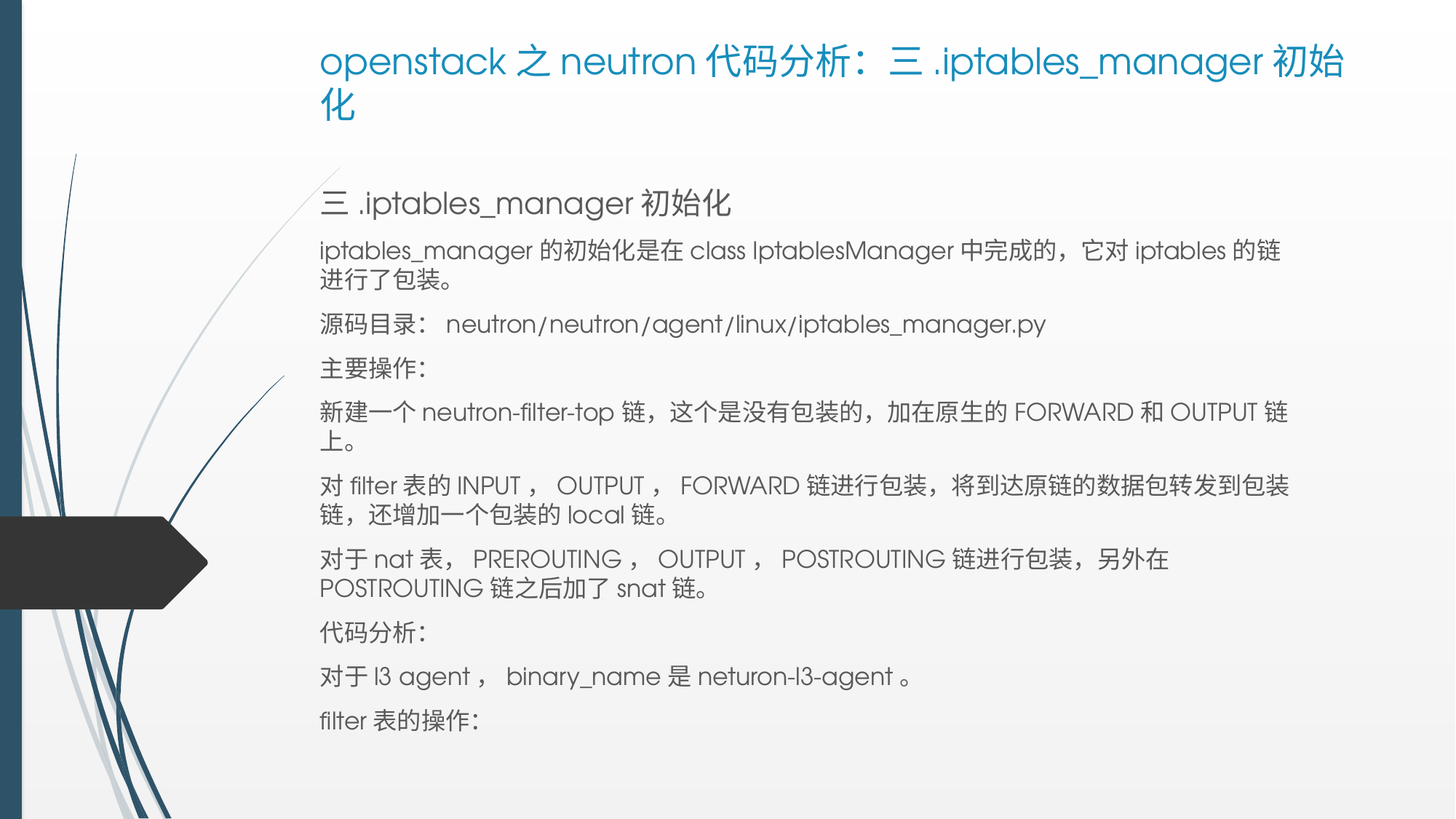

# openstack之neutron代码分析：三.iptables_manager初始化
三.iptables_manager初始化
iptables_manager的初始化是在class IptablesManager中完成的，它对iptables的链进行了包装。
源码目录：neutron/neutron/agent/linux/iptables_manager.py
主要操作：
新建一个neutron-filter-top链，这个是没有包装的，加在原生的FORWARD和OUTPUT链上。
对filter表的INPUT，OUTPUT，FORWARD链进行包装，将到达原链的数据包转发到包装链，还增加一个包装的local链。
对于nat表，PREROUTING，OUTPUT，POSTROUTING链进行包装，另外在POSTROUTING链之后加了snat链。
代码分析：
对于l3 agent，binary_name是neturon-l3-agent。
filter表的操作：